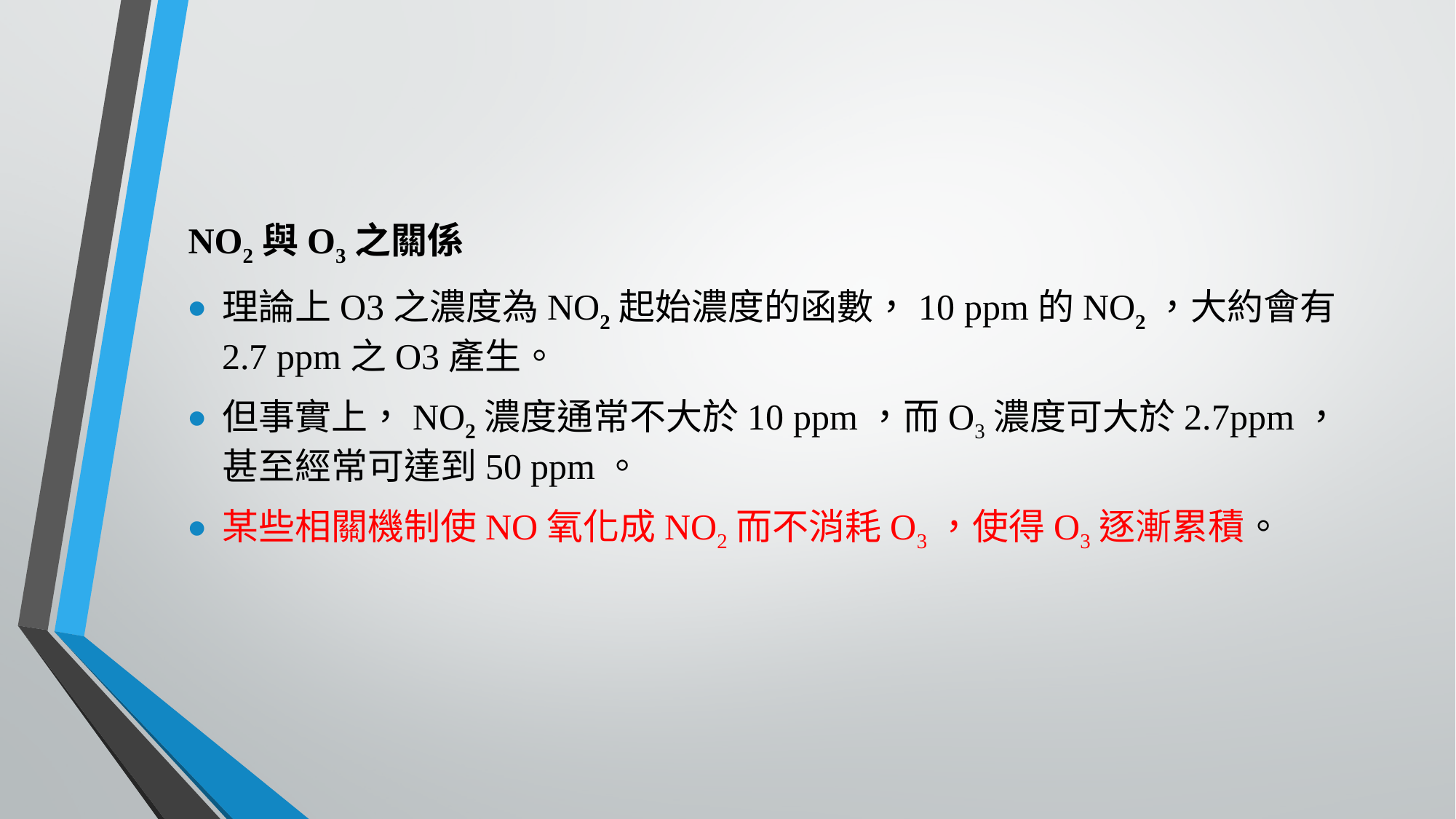

NO2與O3之關係
理論上O3之濃度為NO2起始濃度的函數，10 ppm的NO2，大約會有2.7 ppm之O3產生。
但事實上，NO2濃度通常不大於10 ppm，而O3濃度可大於2.7ppm，甚至經常可達到50 ppm。
某些相關機制使NO氧化成NO2而不消耗O3，使得O3逐漸累積。